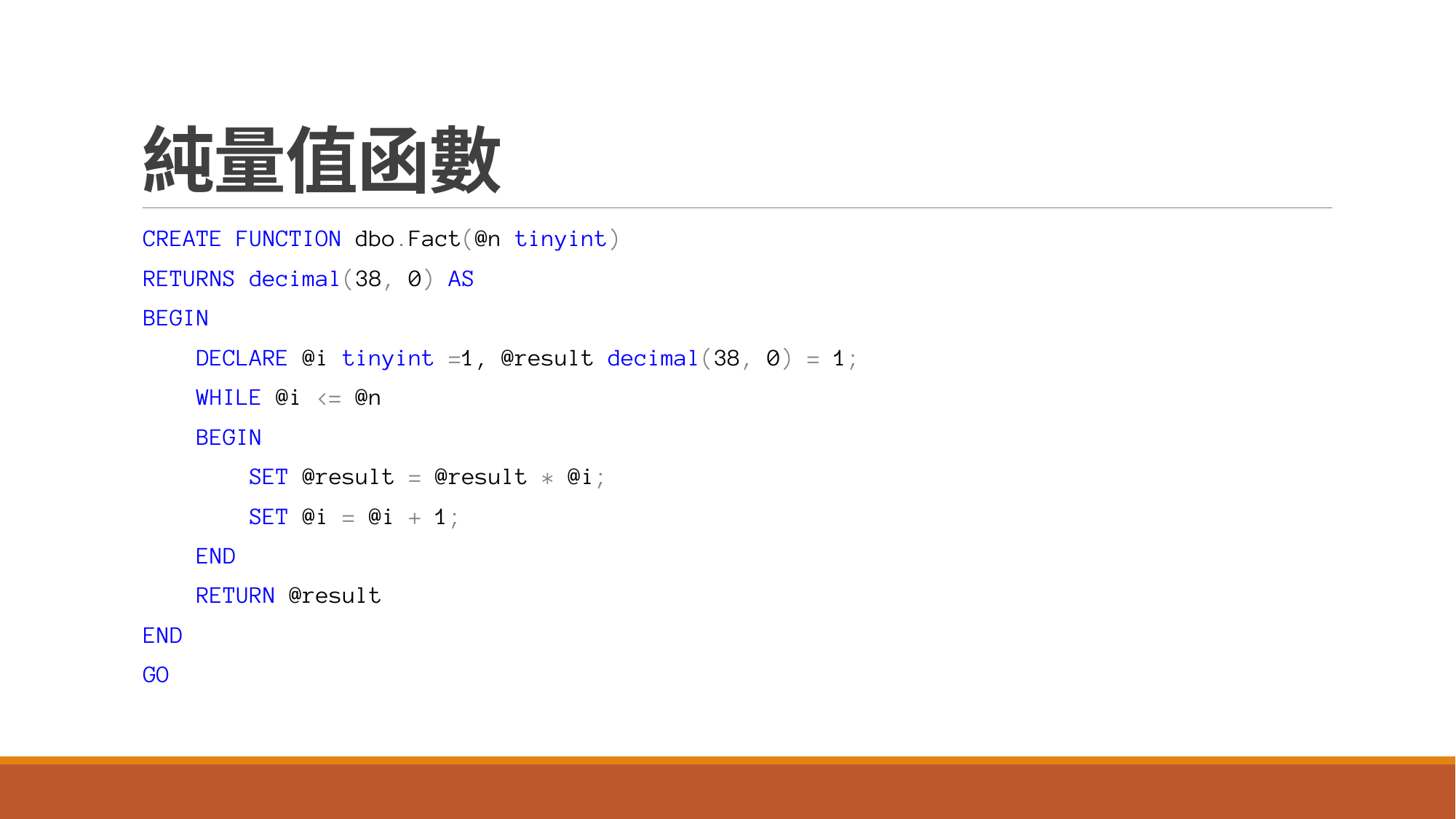

# 純量值函數
CREATE FUNCTION dbo.Fact(@n tinyint)
RETURNS decimal(38, 0) AS
BEGIN
    DECLARE @i tinyint =1, @result decimal(38, 0) = 1;
    WHILE @i <= @n
    BEGIN
        SET @result = @result * @i;
        SET @i = @i + 1;
    END
    RETURN @result
END
GO